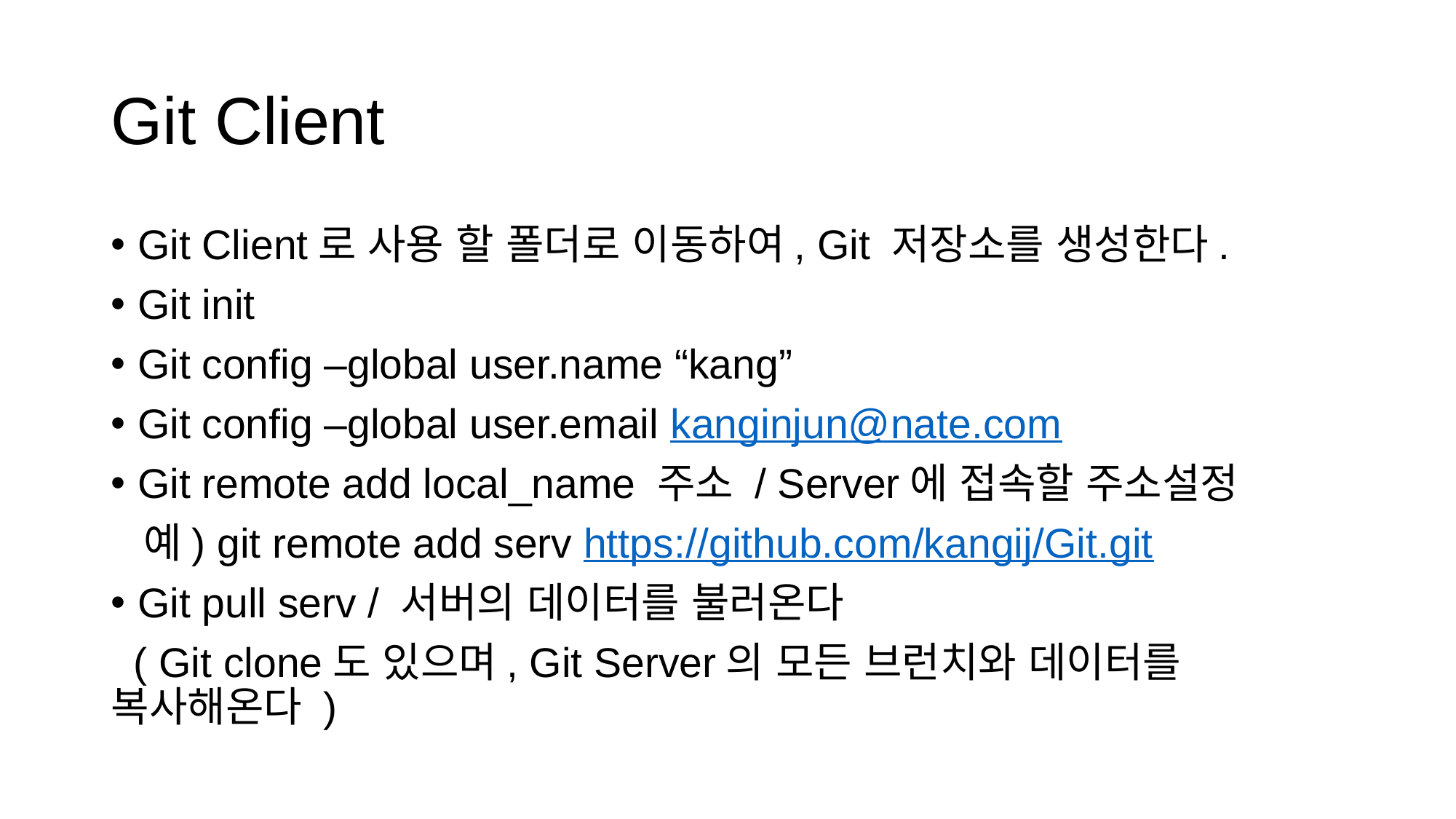

# Git Client
Git Client로 사용 할 폴더로 이동하여, Git 저장소를 생성한다.
Git init
Git config –global user.name “kang”
Git config –global user.email kanginjun@nate.com
Git remote add local_name 주소 / Server에 접속할 주소설정
  예) git remote add serv https://github.com/kangij/Git.git
Git pull serv / 서버의 데이터를 불러온다
  ( Git clone도 있으며, Git Server의 모든 브런치와 데이터를 복사해온다 )